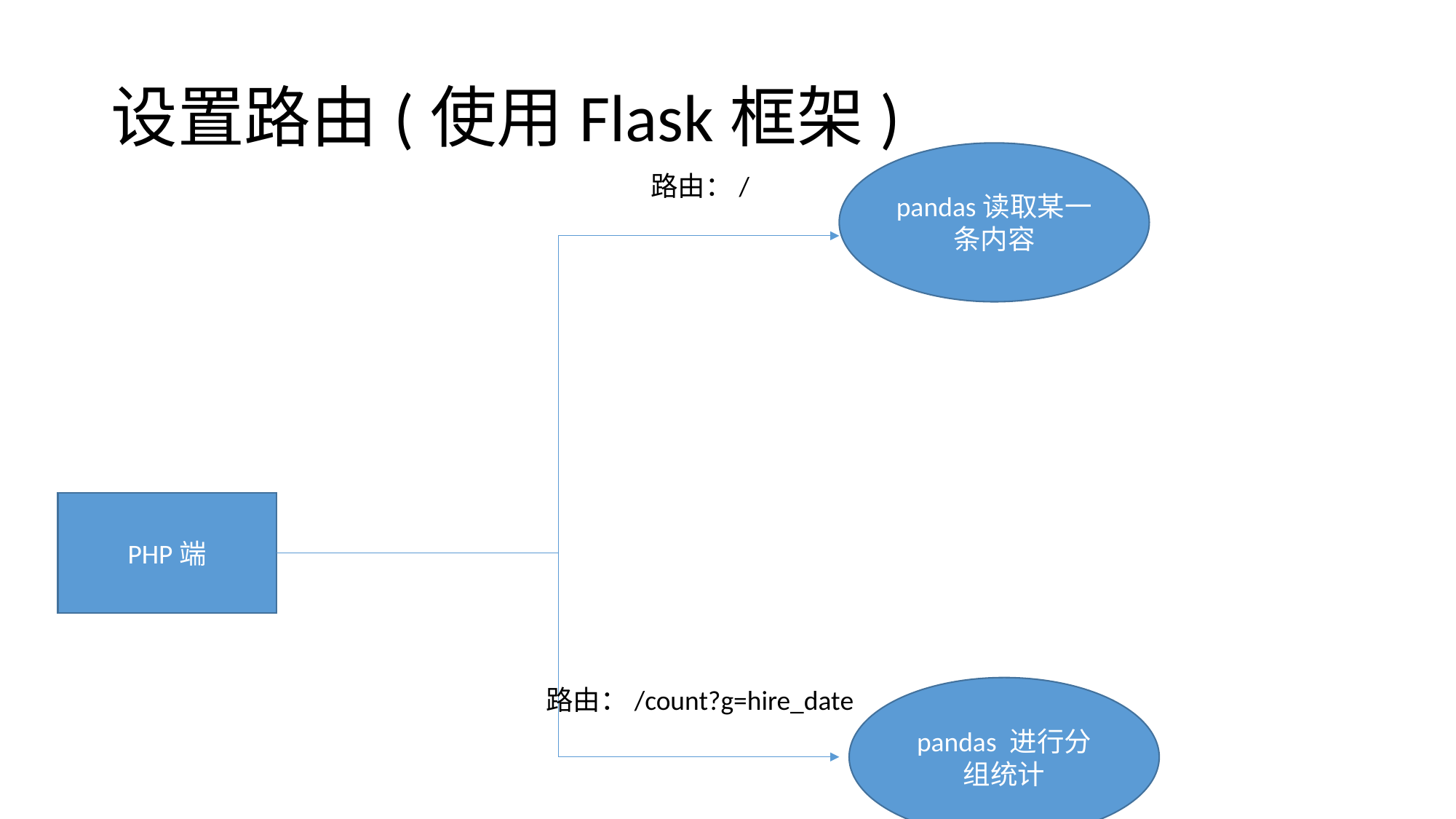

# 设置路由(使用Flask框架)
pandas读取某一条内容
路由：/
PHP端
路由：/count?g=hire_date
pandas 进行分组统计